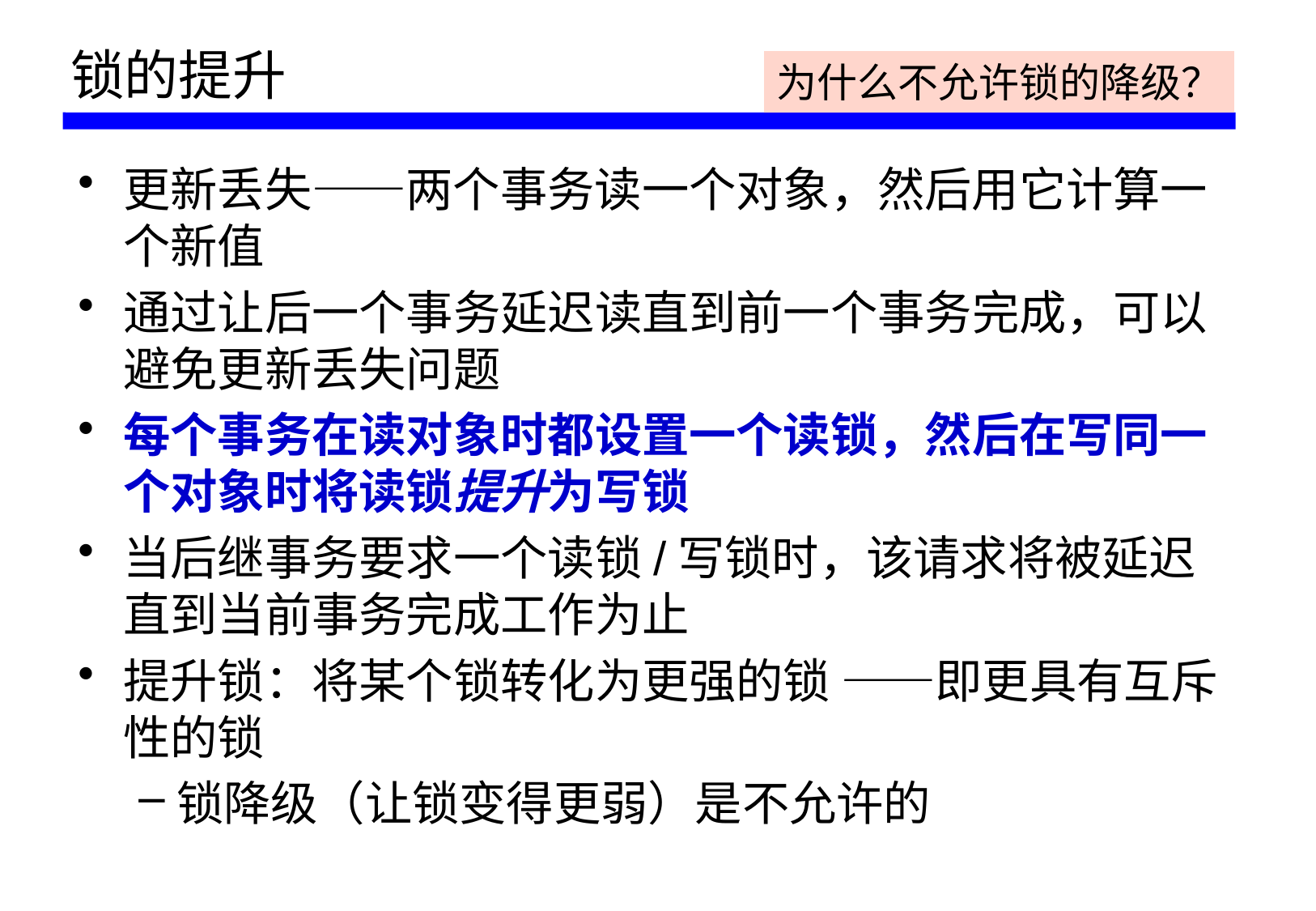

# 锁的提升
为什么不允许锁的降级？
更新丢失——两个事务读一个对象，然后用它计算一个新值
通过让后一个事务延迟读直到前一个事务完成，可以避免更新丢失问题
每个事务在读对象时都设置一个读锁，然后在写同一个对象时将读锁提升为写锁
当后继事务要求一个读锁/写锁时，该请求将被延迟直到当前事务完成工作为止
提升锁：将某个锁转化为更强的锁 ——即更具有互斥性的锁
锁降级（让锁变得更弱）是不允许的